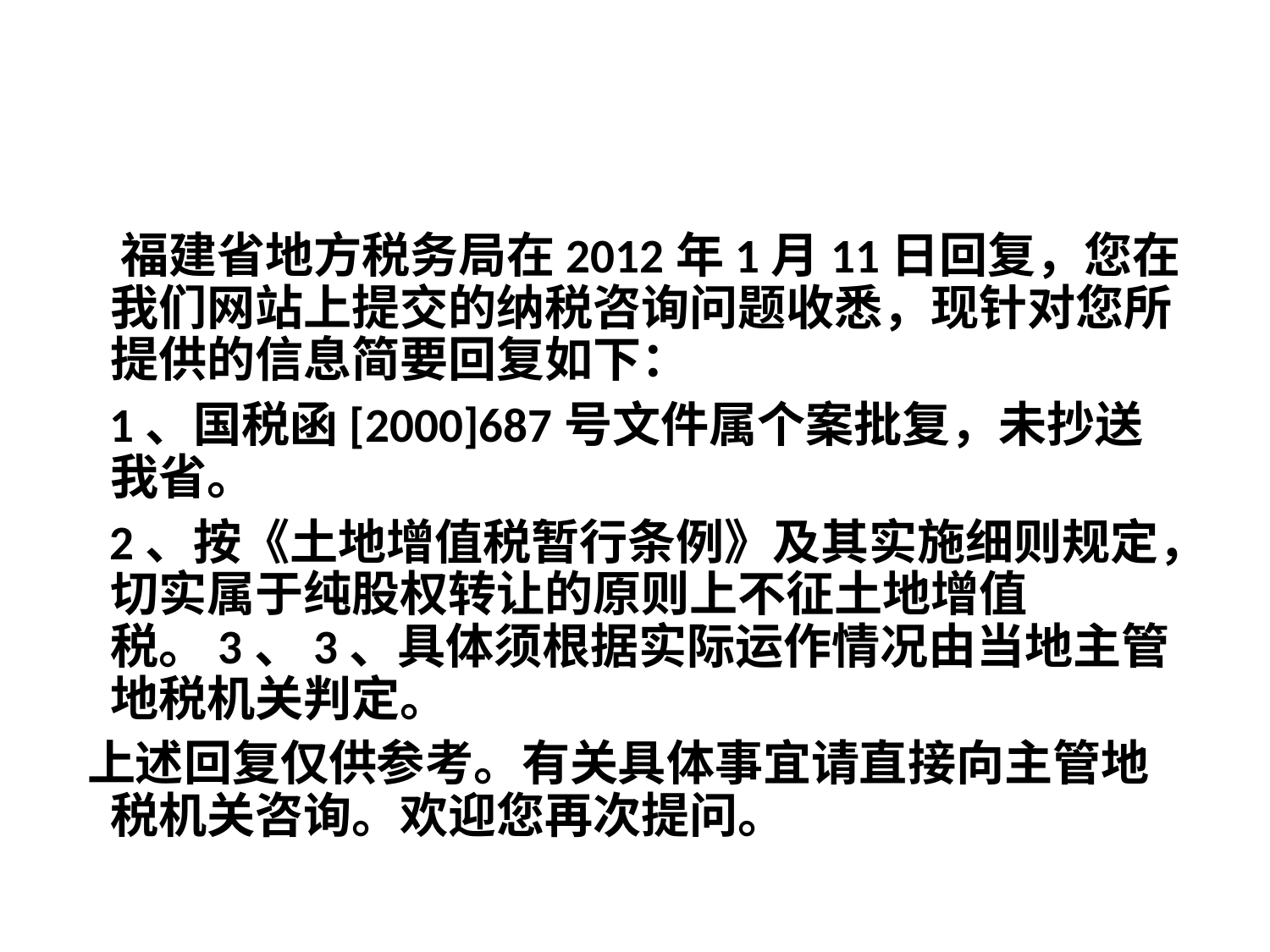

#
  福建省地方税务局在2012年1月11日回复，您在我们网站上提交的纳税咨询问题收悉，现针对您所提供的信息简要回复如下：
  1、国税函[2000]687号文件属个案批复，未抄送我省。
  2、按《土地增值税暂行条例》及其实施细则规定，切实属于纯股权转让的原则上不征土地增值税。3、3、具体须根据实际运作情况由当地主管地税机关判定。
上述回复仅供参考。有关具体事宜请直接向主管地税机关咨询。欢迎您再次提问。